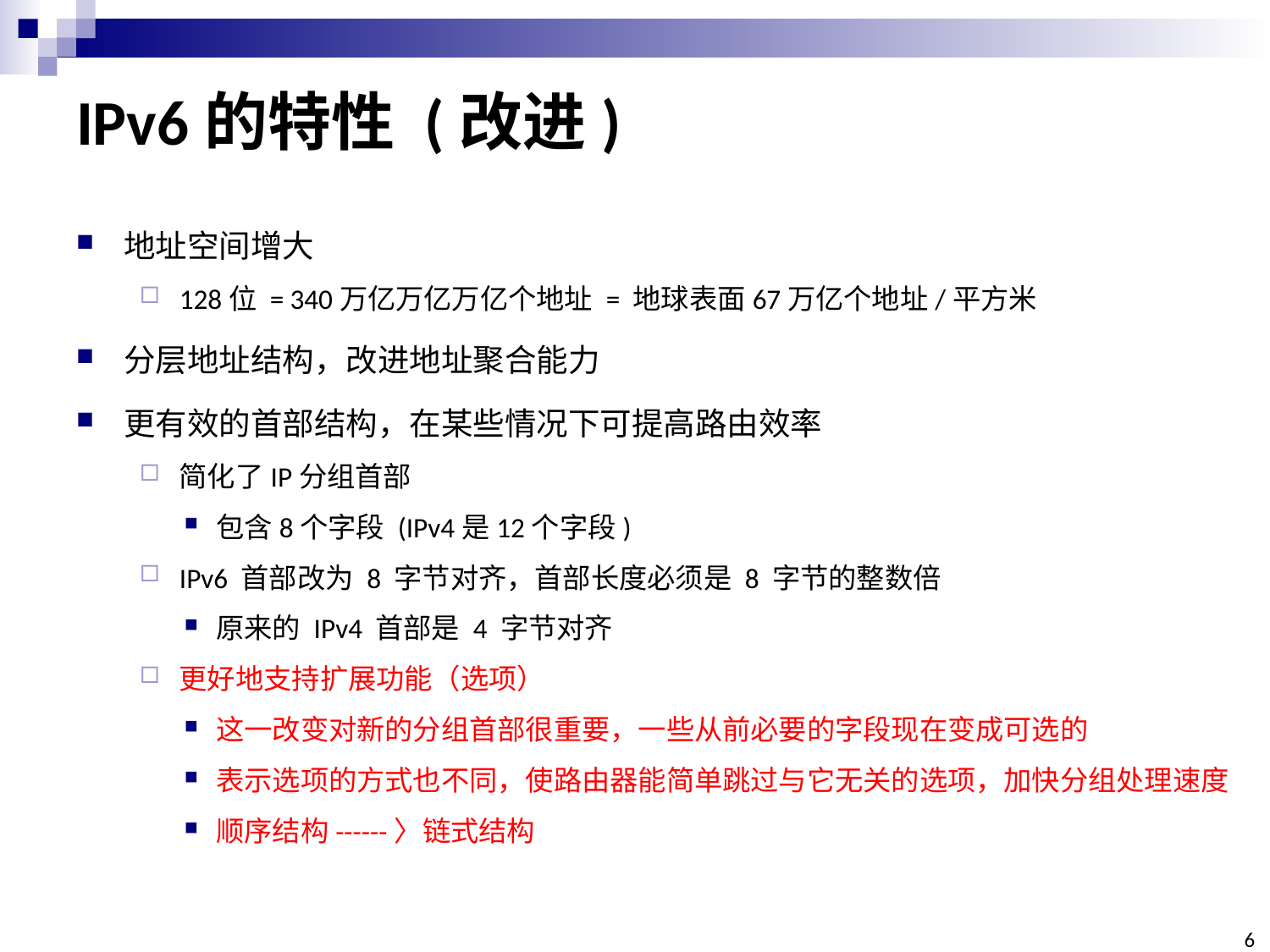

# IPv6的特性 (改进)
地址空间增大
128位 = 340万亿万亿万亿个地址 = 地球表面67万亿个地址/平方米
分层地址结构，改进地址聚合能力
更有效的首部结构，在某些情况下可提高路由效率
简化了IP分组首部
包含8个字段 (IPv4是12个字段)
IPv6 首部改为 8 字节对齐，首部长度必须是 8 字节的整数倍
原来的 IPv4 首部是 4 字节对齐
更好地支持扩展功能（选项）
这一改变对新的分组首部很重要，一些从前必要的字段现在变成可选的
表示选项的方式也不同，使路由器能简单跳过与它无关的选项，加快分组处理速度
顺序结构------〉链式结构
6